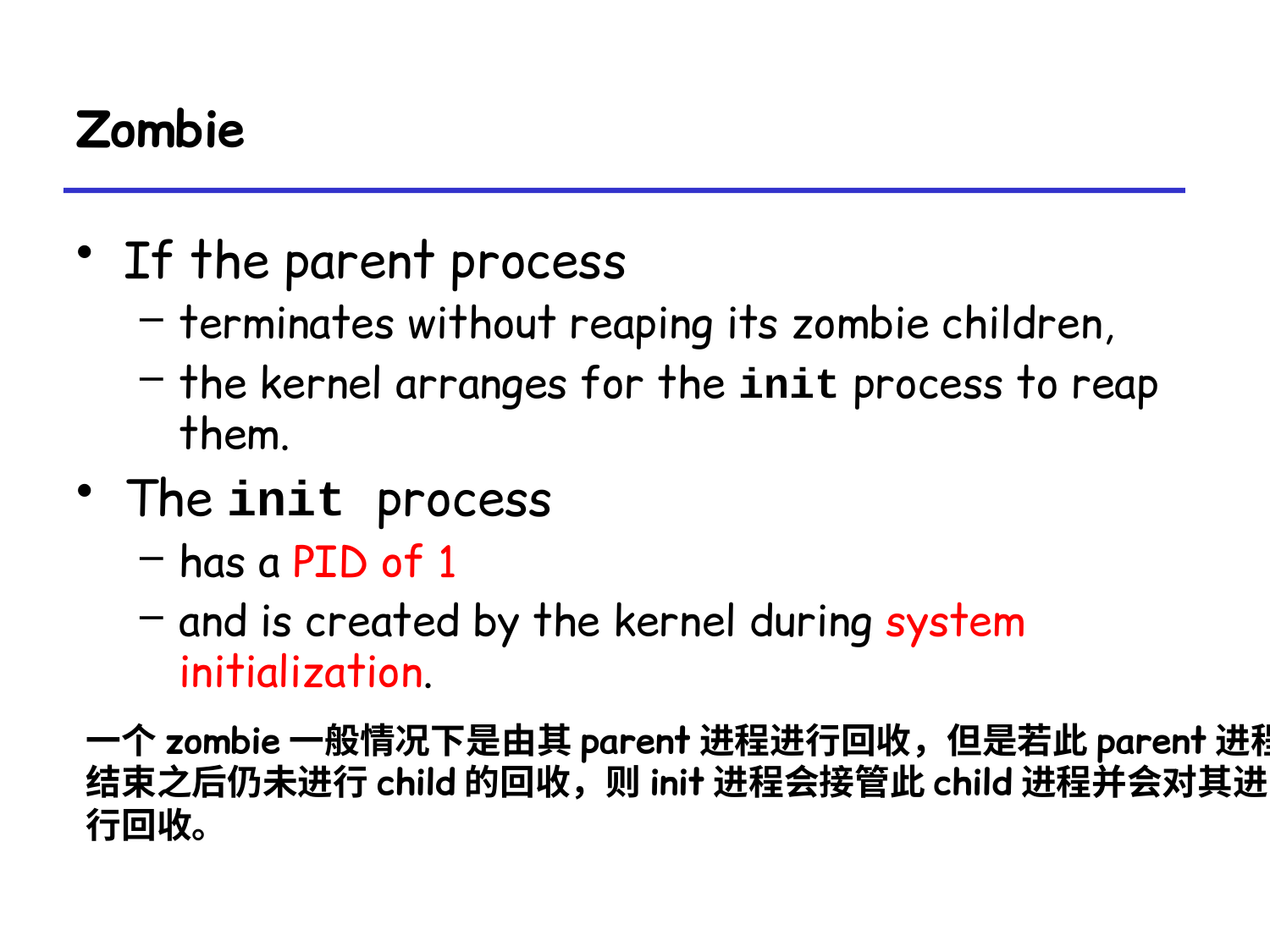

# Zombie
If the parent process
terminates without reaping its zombie children,
the kernel arranges for the init process to reap them.
The init process
has a PID of 1
and is created by the kernel during system initialization.
一个zombie一般情况下是由其parent进程进行回收，但是若此parent进程
结束之后仍未进行child的回收，则init进程会接管此child进程并会对其进
行回收。
6